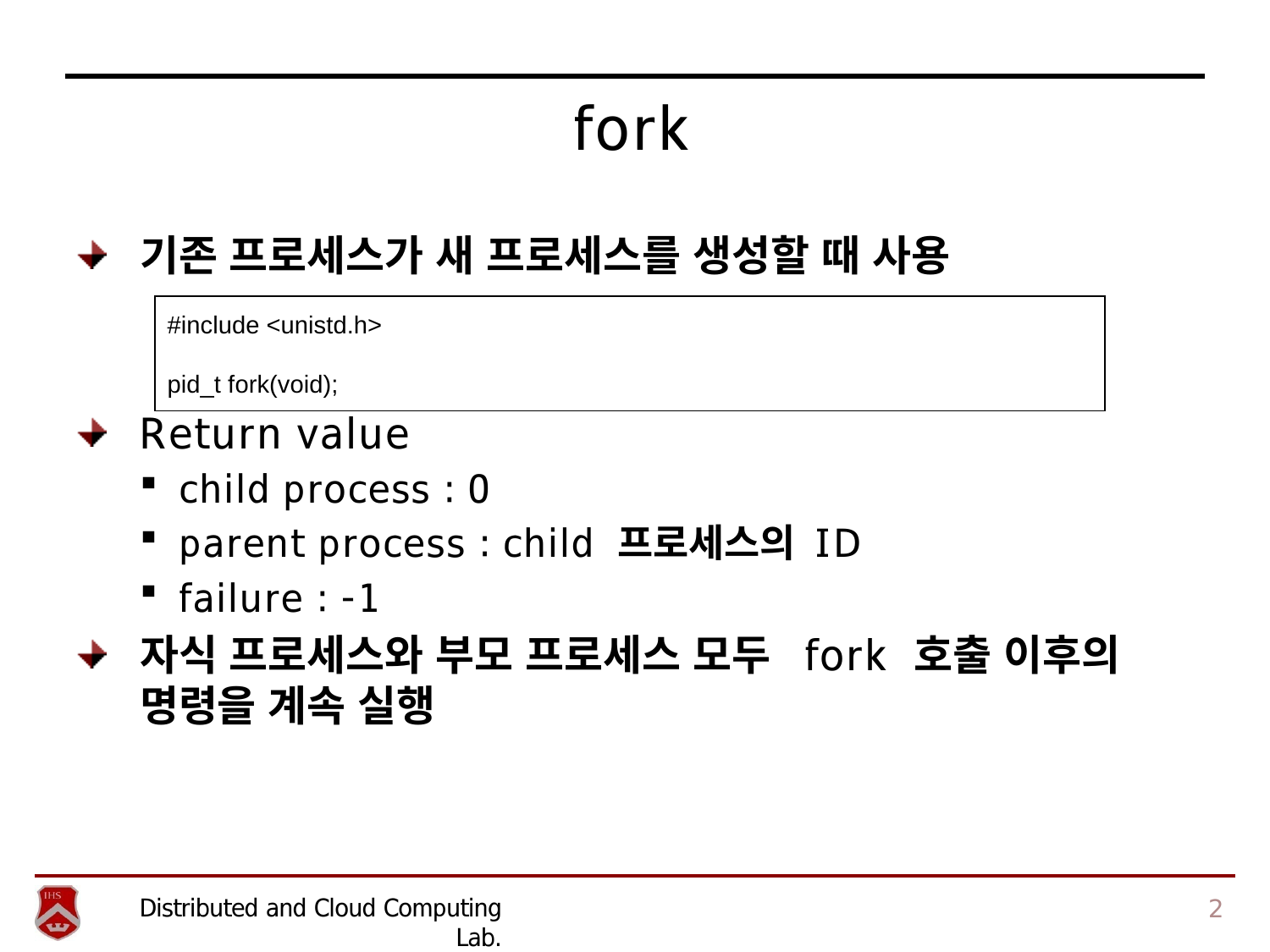

# fork
기존 프로세스가 새 프로세스를 생성할 때 사용

Return value
child process : 0
parent process : child 프로세스의 ID
failure : -1
자식 프로세스와 부모 프로세스 모두  fork 호출 이후의 명령을 계속 실행
#include <unistd.h>

pid_t fork(void);
2